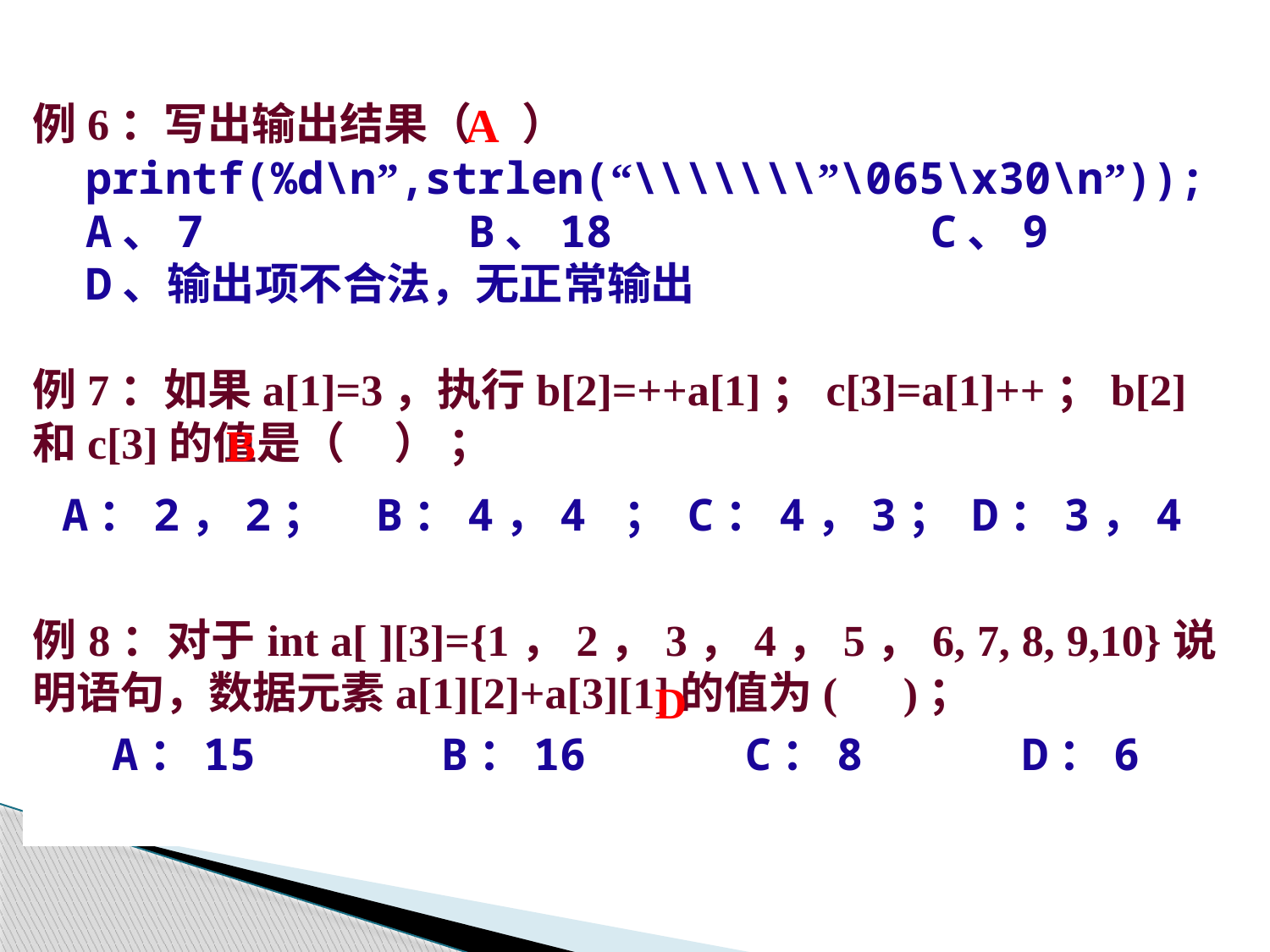

例6：写出输出结果（     ）
  printf(%d\n”,strlen(“\\\\\\\”\065\x30\n”));
  A、7          B、18            C、9
  D、输出项不合法，无正常输出

例7：如果a[1]=3，执行b[2]=++a[1]；c[3]=a[1]++；b[2]和c[3]的值是（     ） ；
  A：2，2；    B：4，4 ； C：4，3； D：3，4

例8：对于int a[ ][3]={1，2，3，4，5，6, 7, 8, 9,10}说明语句，数据元素a[1][2]+a[3][1]的值为(      )；
   A：15       B：16      C：8      D：6

A

B

D